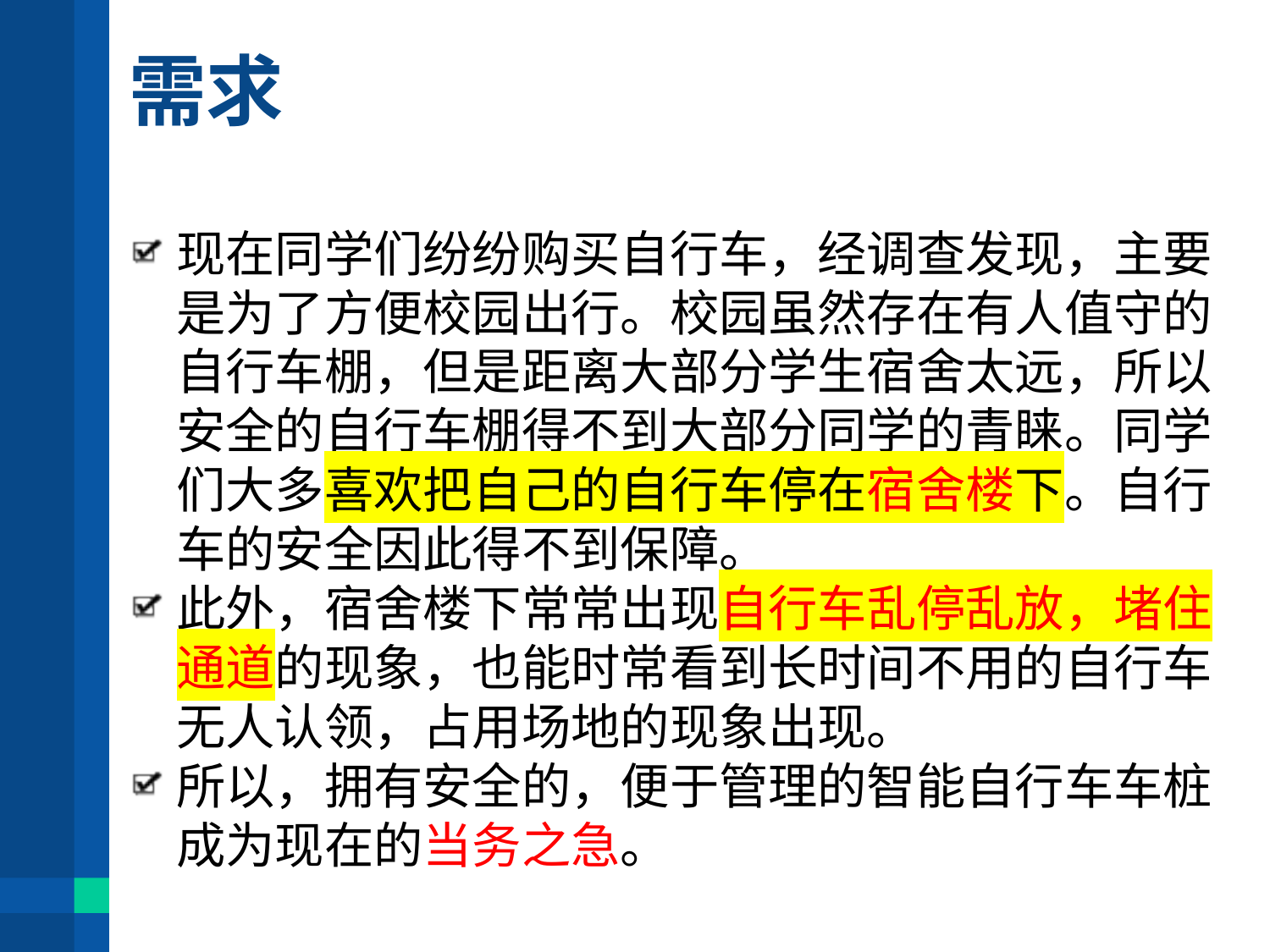

# 需求
现在同学们纷纷购买自行车，经调查发现，主要是为了方便校园出行。校园虽然存在有人值守的自行车棚，但是距离大部分学生宿舍太远，所以安全的自行车棚得不到大部分同学的青睐。同学们大多喜欢把自己的自行车停在宿舍楼下。自行车的安全因此得不到保障。
此外，宿舍楼下常常出现自行车乱停乱放，堵住通道的现象，也能时常看到长时间不用的自行车无人认领，占用场地的现象出现。
所以，拥有安全的，便于管理的智能自行车车桩成为现在的当务之急。